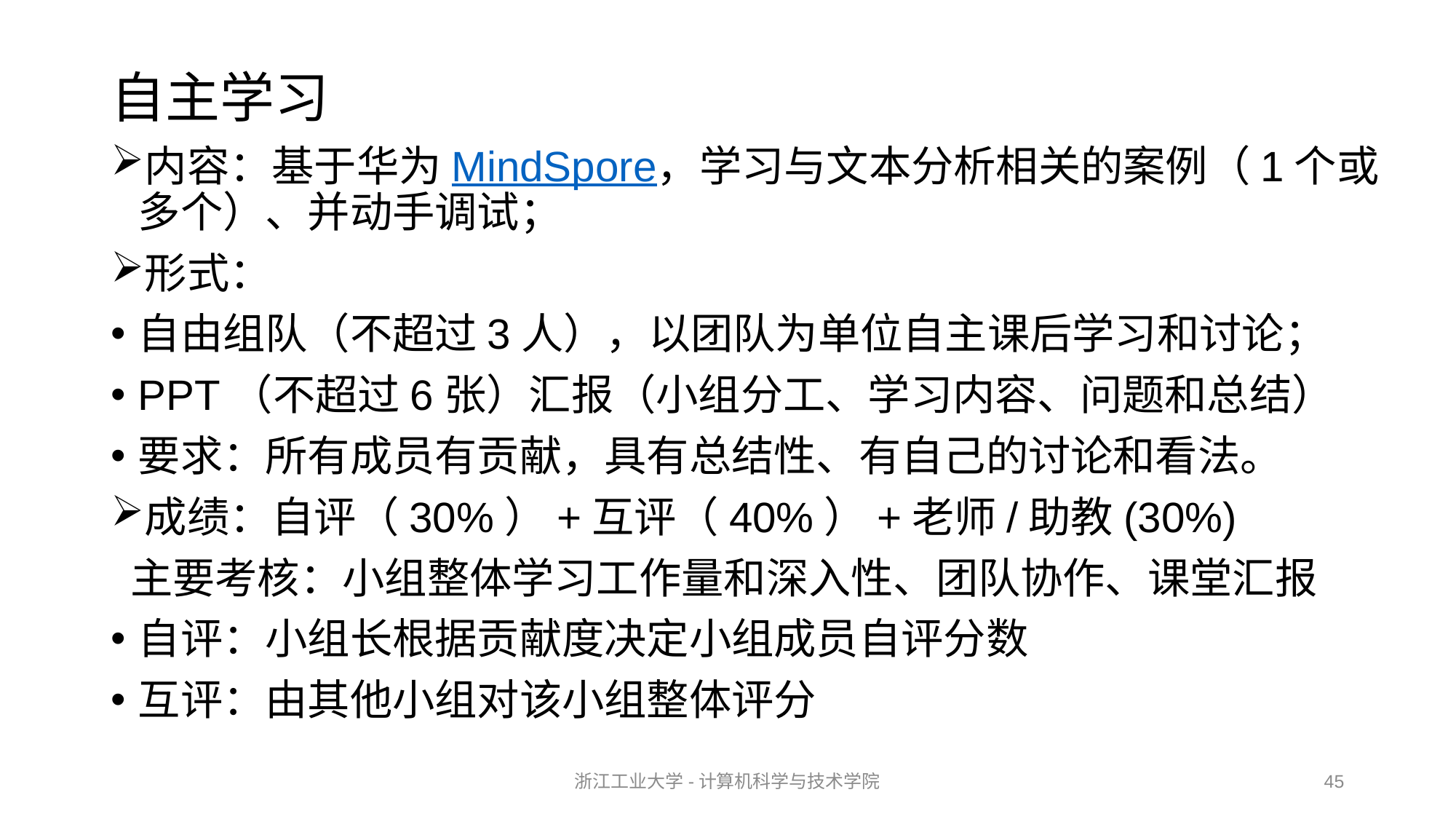

# 自主学习
内容：基于华为MindSpore，学习与文本分析相关的案例（1个或多个）、并动手调试；
形式：
自由组队（不超过3人），以团队为单位自主课后学习和讨论；
PPT（不超过6张）汇报（小组分工、学习内容、问题和总结）
要求：所有成员有贡献，具有总结性、有自己的讨论和看法。
成绩：自评（30%）+互评（40%）+老师/助教(30%)
 主要考核：小组整体学习工作量和深入性、团队协作、课堂汇报
自评：小组长根据贡献度决定小组成员自评分数
互评：由其他小组对该小组整体评分

浙江工业大学-计算机科学与技术学院
45